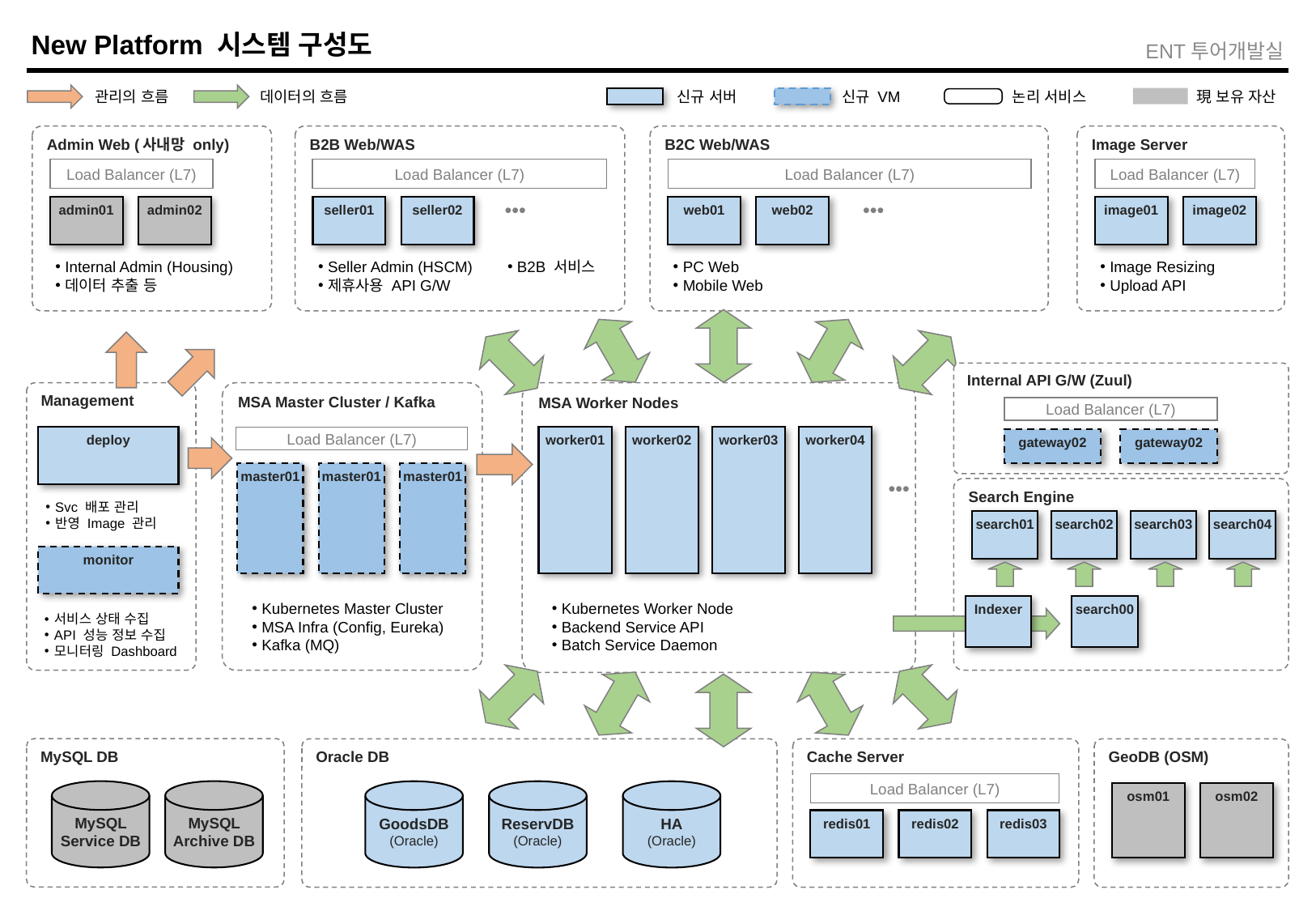

# New Platform 시스템 구성도
ENT투어개발실
관리의 흐름
데이터의 흐름
신규 서버
신규 VM
논리 서비스
現 보유 자산

Admin Web (사내망 only)
B2B Web/WAS
B2C Web/WAS
Image Server
Load Balancer (L7)
Load Balancer (L7)
Load Balancer (L7)
Load Balancer (L7)
•••
•••
admin01
admin02
seller01
seller02
web01
web02
image01
image02
Internal Admin (Housing)
데이터 추출 등
Seller Admin (HSCM)
제휴사용 API G/W
B2B 서비스
PC Web
Mobile Web
Image Resizing
Upload API

Internal API G/W (Zuul)
Management
MSA Master Cluster / Kafka
MSA Worker Nodes
Load Balancer (L7)
deploy
worker01
worker02
worker03
worker04
Load Balancer (L7)
gateway02
gateway02

master01
master01
master01
•••
Search Engine
Svc 배포 관리
반영 Image 관리
search01
search02
search03
search04
monitor

Kubernetes Master Cluster
MSA Infra (Config, Eureka)
Kafka (MQ)
Kubernetes Worker Node
Backend Service API
Batch Service Daemon
Indexer
search00
서비스 상태 수집
API 성능 정보 수집
모니터링 Dashboard

MySQL DB
Oracle DB
Cache Server
GeoDB (OSM)
Load Balancer (L7)
MySQL Service DB
MySQL Archive DB
GoodsDB
(Oracle)
ReservDB
(Oracle)
HA
(Oracle)
osm01
osm02
redis01
redis02
redis03